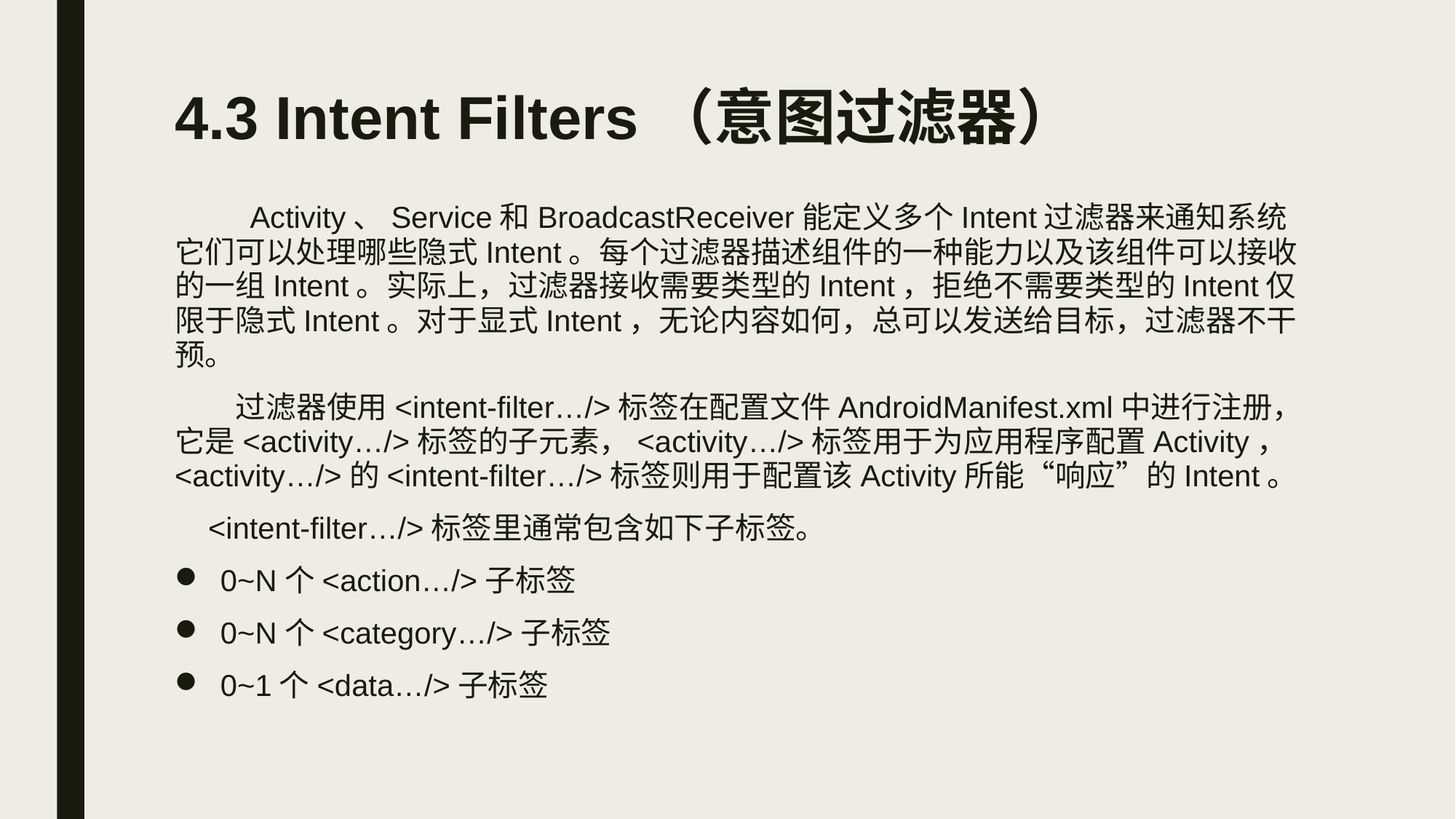

# 4.3 Intent Filters（意图过滤器）
         Activity、Service和BroadcastReceiver能定义多个Intent过滤器来通知系统它们可以处理哪些隐式Intent。每个过滤器描述组件的一种能力以及该组件可以接收的一组Intent。实际上，过滤器接收需要类型的Intent，拒绝不需要类型的Intent仅限于隐式Intent。对于显式Intent，无论内容如何，总可以发送给目标，过滤器不干预。
        过滤器使用<intent-filter…/>标签在配置文件AndroidManifest.xml中进行注册，它是<activity…/>标签的子元素，<activity…/>标签用于为应用程序配置Activity， <activity…/>的<intent-filter…/>标签则用于配置该Activity所能“响应”的Intent。
    <intent-filter…/>标签里通常包含如下子标签。
0~N个<action…/>子标签
0~N个<category…/>子标签
0~1个<data…/>子标签